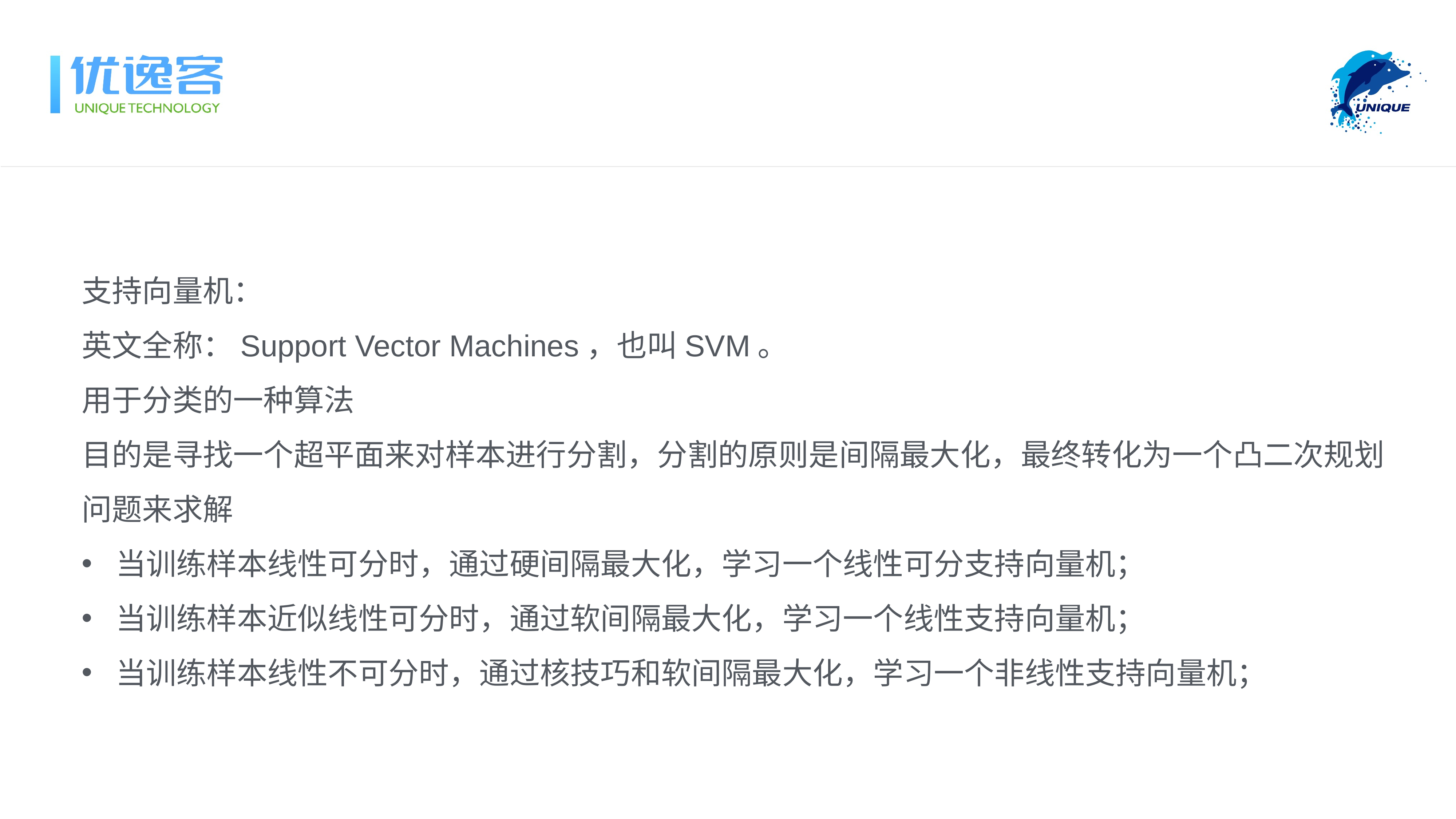

支持向量机：
英文全称：Support Vector Machines，也叫SVM。
用于分类的一种算法
目的是寻找一个超平面来对样本进行分割，分割的原则是间隔最大化，最终转化为一个凸二次规划问题来求解
当训练样本线性可分时，通过硬间隔最大化，学习一个线性可分支持向量机；
当训练样本近似线性可分时，通过软间隔最大化，学习一个线性支持向量机；
当训练样本线性不可分时，通过核技巧和软间隔最大化，学习一个非线性支持向量机；